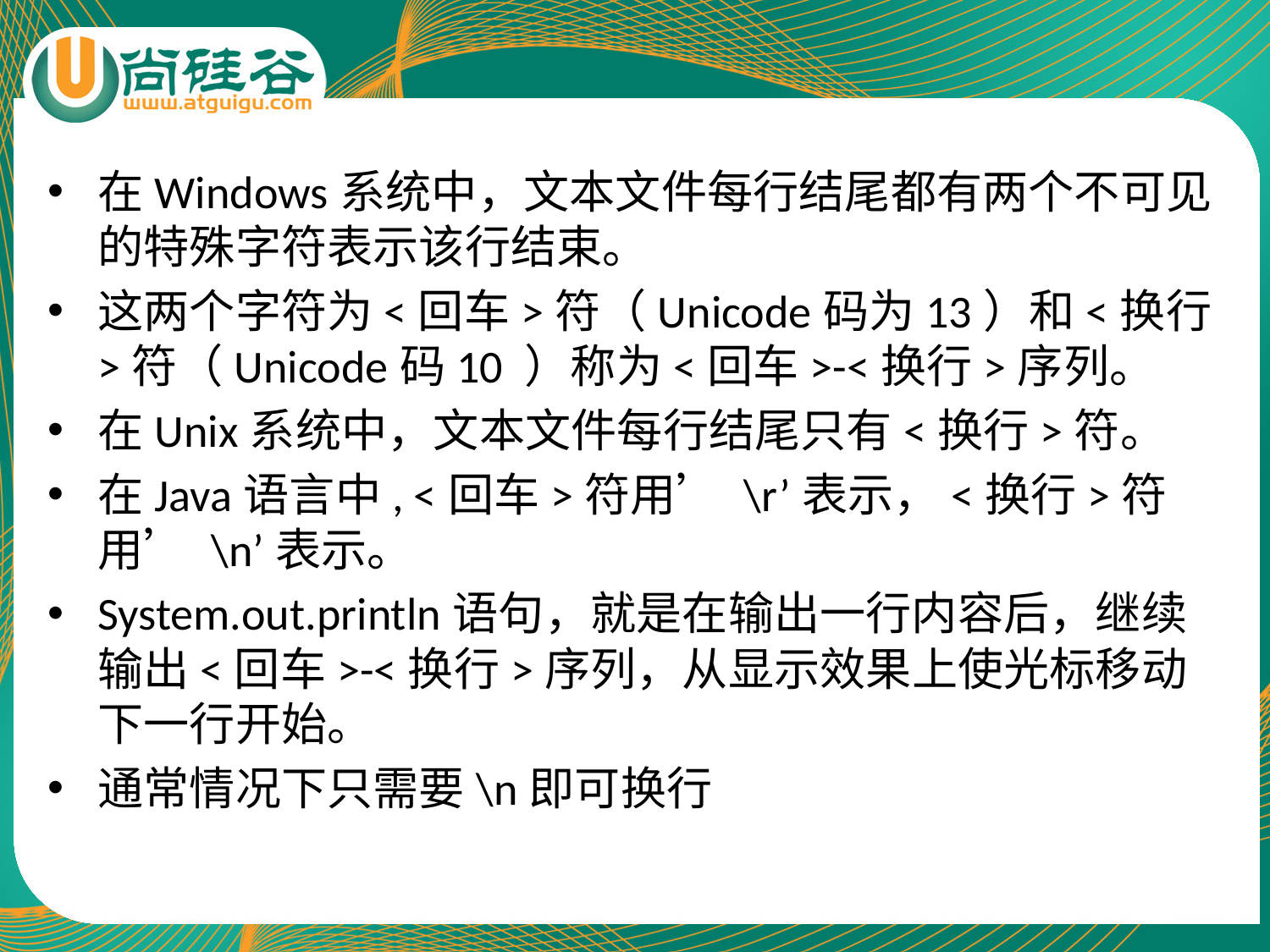

在Windows系统中，文本文件每行结尾都有两个不可见的特殊字符表示该行结束。
这两个字符为<回车>符（Unicode码为13）和<换行>符（Unicode码10 ）称为<回车>-<换行>序列。
在Unix系统中，文本文件每行结尾只有<换行>符。
在Java语言中, <回车>符用’ \r’表示，<换行>符用’ \n’表示。
System.out.println语句，就是在输出一行内容后，继续输出<回车>-<换行>序列，从显示效果上使光标移动下一行开始。
通常情况下只需要\n即可换行